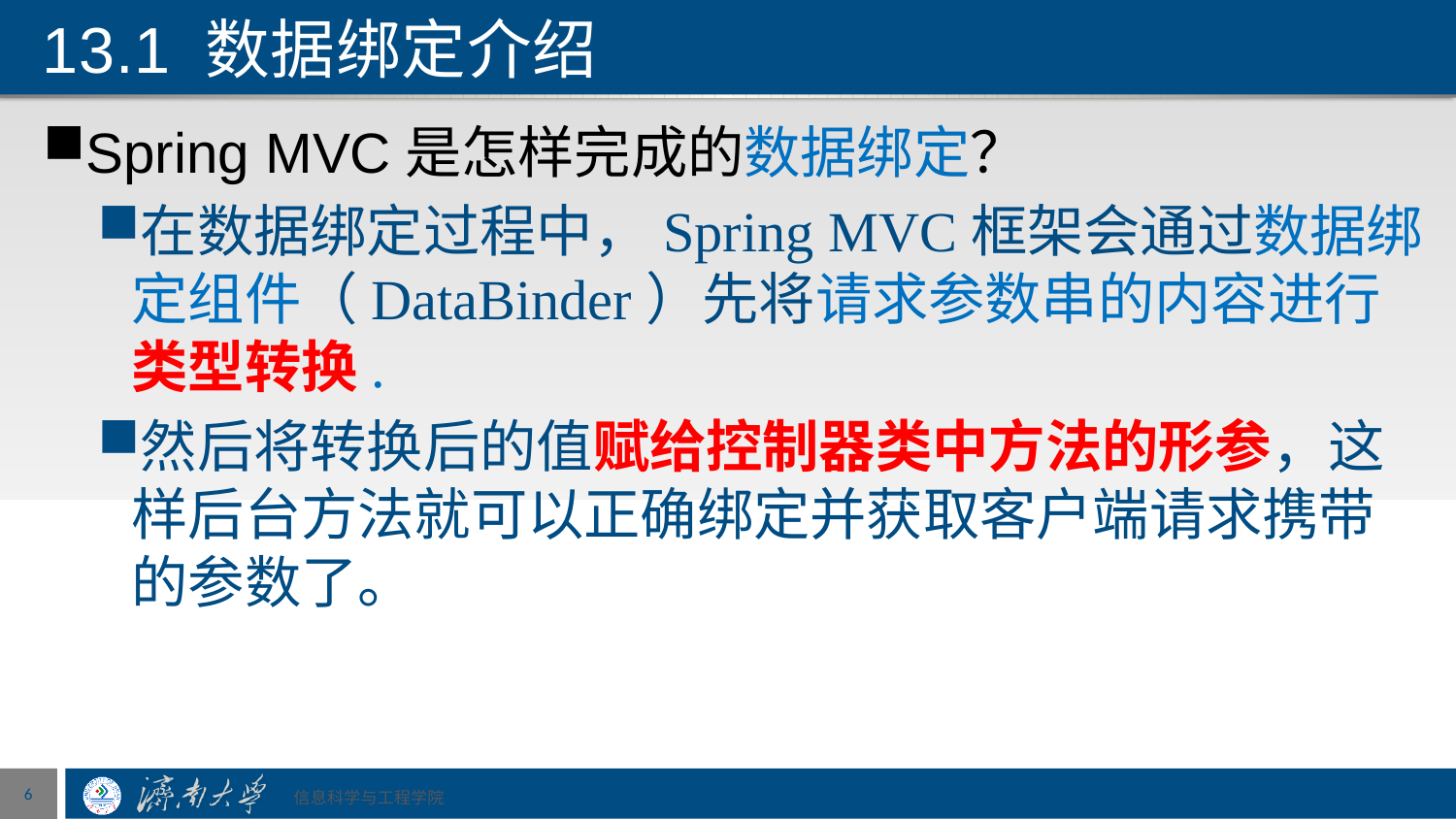

# 13.1 数据绑定介绍
Spring MVC是怎样完成的数据绑定？
在数据绑定过程中，Spring MVC框架会通过数据绑定组件（DataBinder）先将请求参数串的内容进行类型转换.
然后将转换后的值赋给控制器类中方法的形参，这样后台方法就可以正确绑定并获取客户端请求携带的参数了。